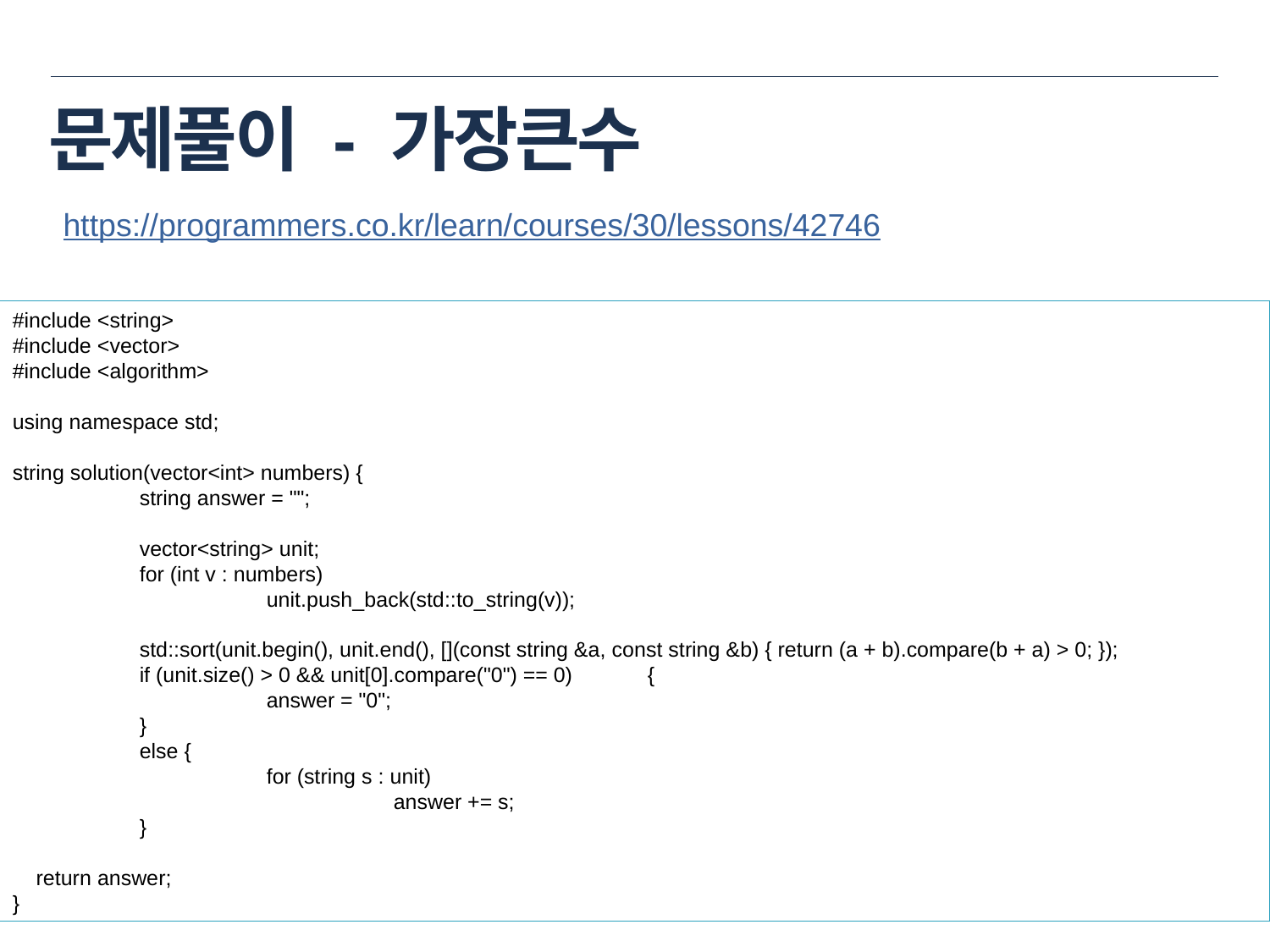

문제풀이 - 가장큰수
https://programmers.co.kr/learn/courses/30/lessons/42746
#include <string>
#include <vector>
#include <algorithm>

using namespace std;

string solution(vector<int> numbers) {
	string answer = "";

	vector<string> unit;
	for (int v : numbers)
		unit.push_back(std::to_string(v));

	std::sort(unit.begin(), unit.end(), [](const string &a, const string &b) { return (a + b).compare(b + a) > 0; });
	if (unit.size() > 0 && unit[0].compare("0") == 0)	{
		answer = "0";
	}
	else {
		for (string s : unit)
			answer += s;
	}

    return answer;
}